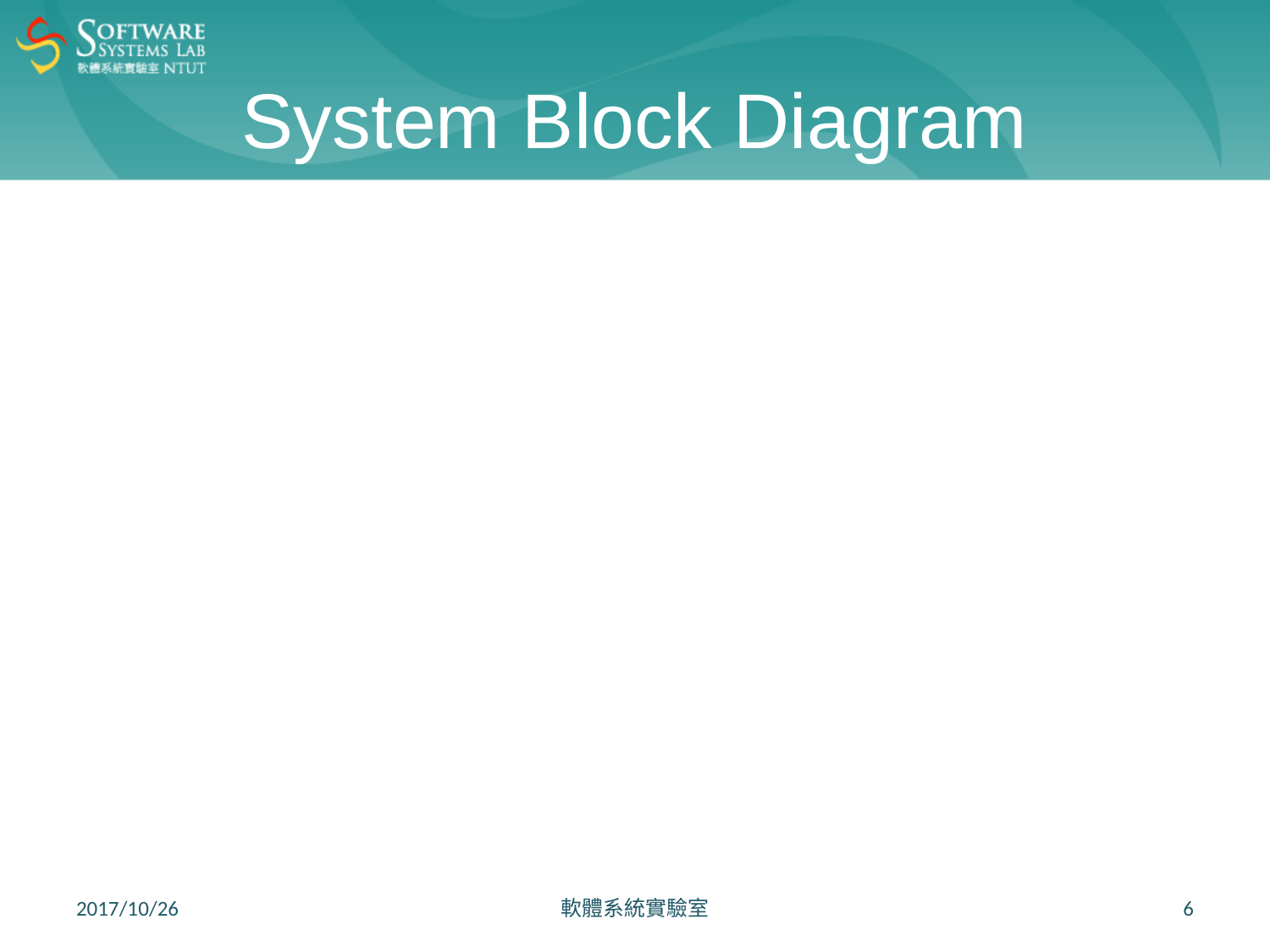

# System Block Diagram

2017/10/26
軟體系統實驗室
6